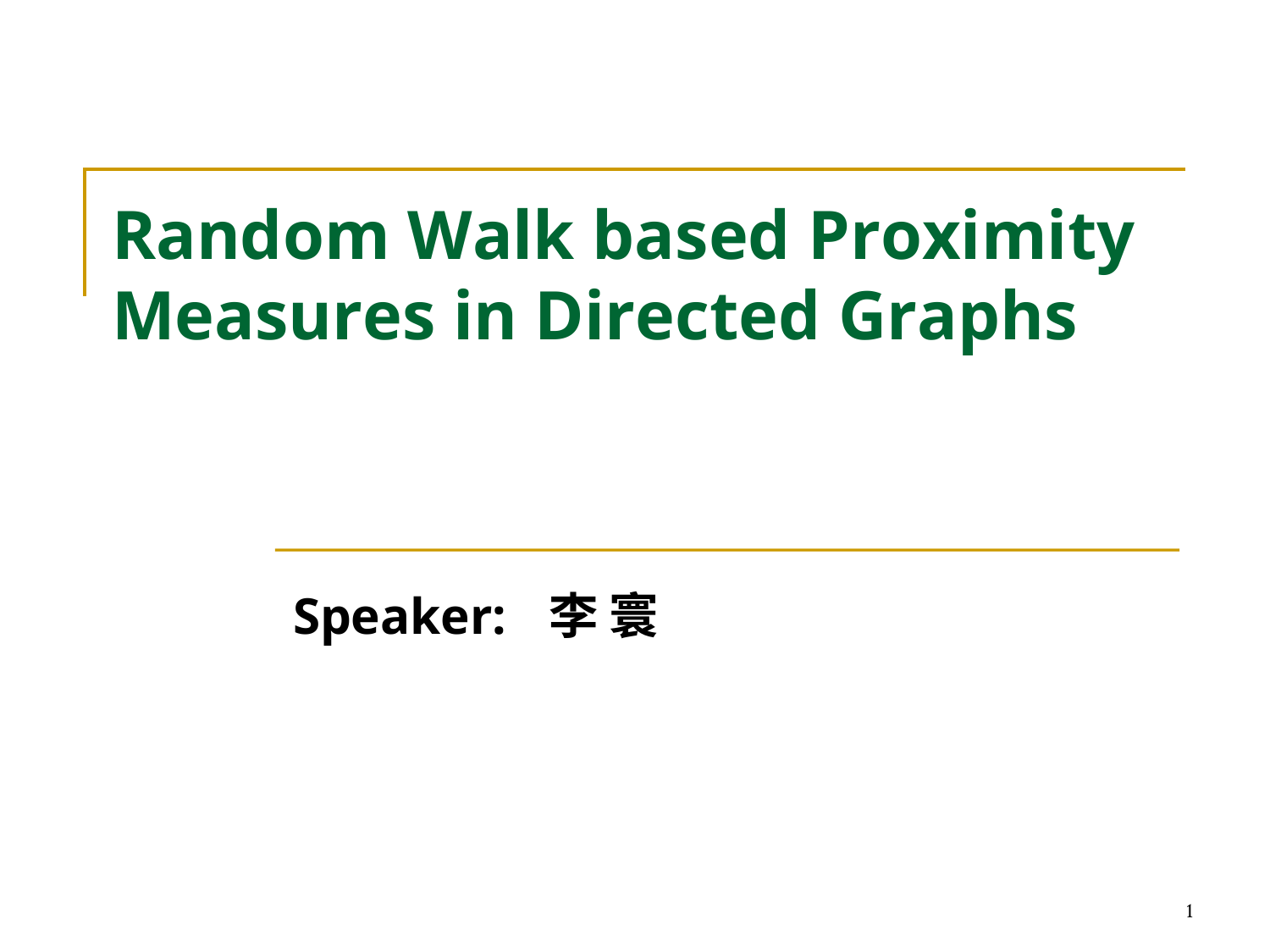

# Random Walk based Proximity Measures in Directed Graphs
Speaker:   李 寰
1